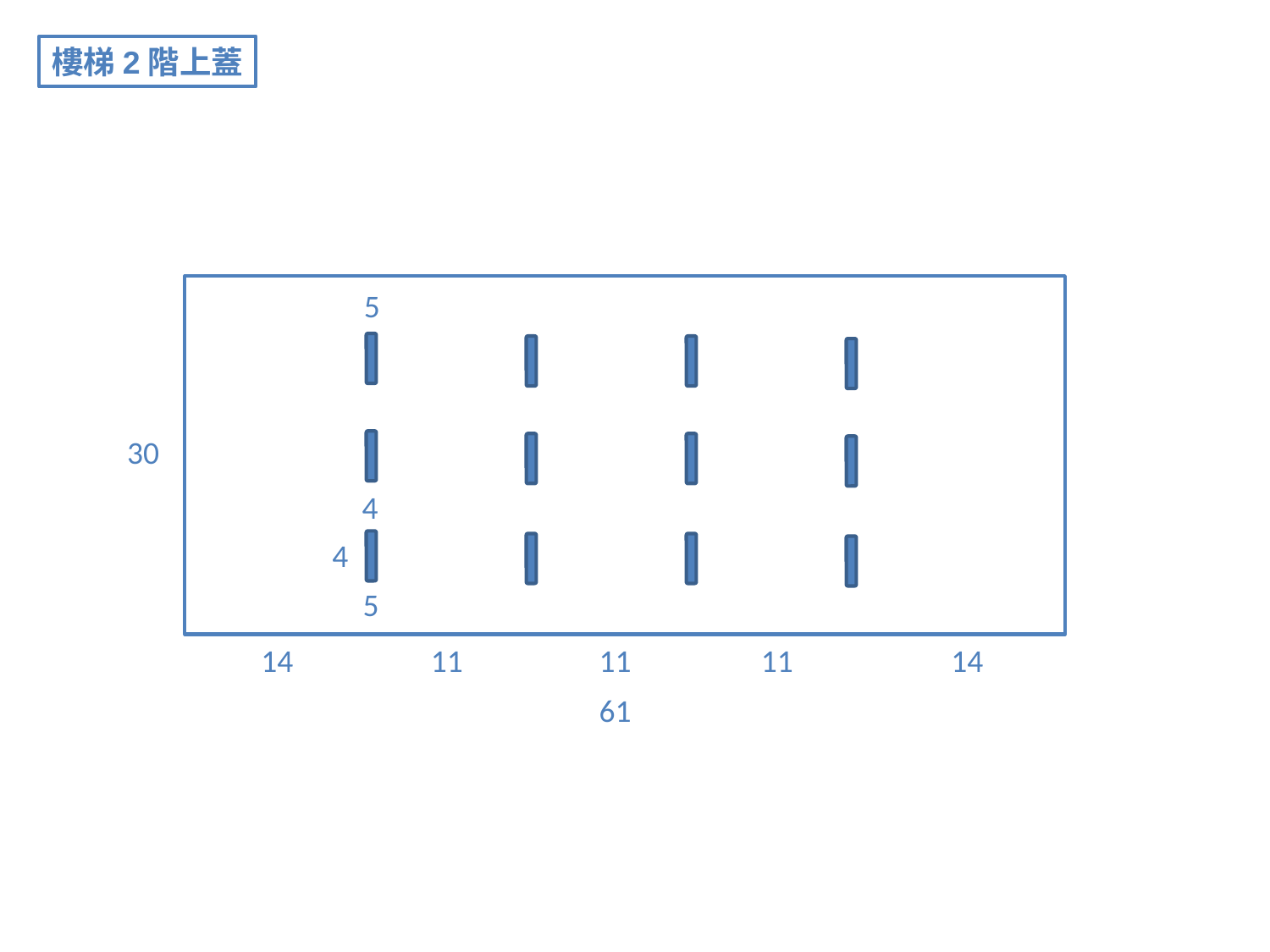

樓梯2階上蓋

5

30

4
4

5
14
11
11
11
14
61